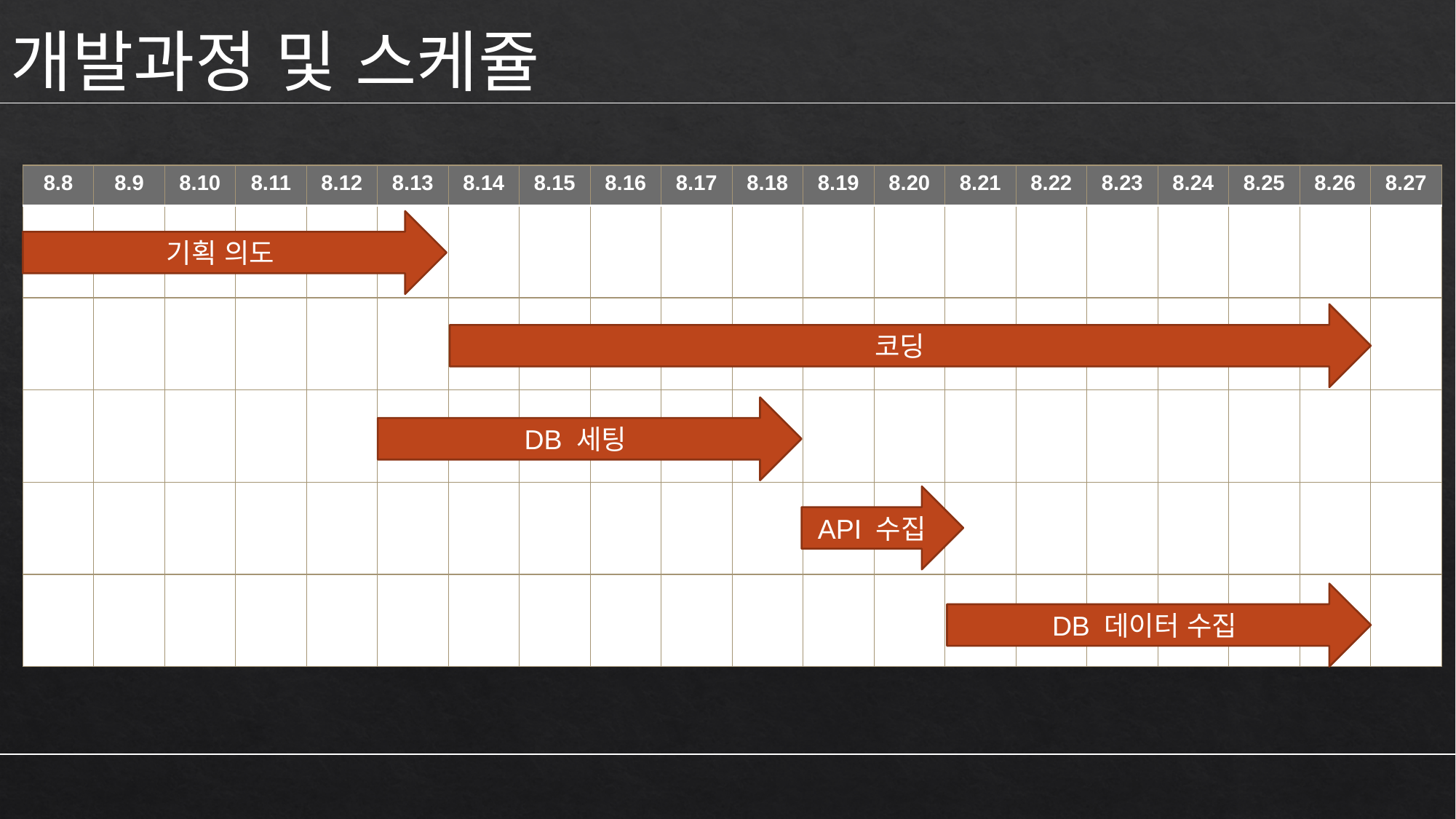

개발과정 및 스케쥴

| 8.8 | 8.9 | 8.10 | 8.11 | 8.12 | 8.13 | 8.14 | 8.15 | 8.16 | 8.17 | 8.18 | 8.19 | 8.20 | 8.21 | 8.22 | 8.23 | 8.24 | 8.25 | 8.26 | 8.27 |
| --- | --- | --- | --- | --- | --- | --- | --- | --- | --- | --- | --- | --- | --- | --- | --- | --- | --- | --- | --- |
|  |  |  |  |  |  |  |  |  |  |  |  |  |  |  |  |  |  |  |  |
|  |  |  |  |  |  |  |  |  |  |  |  |  |  |  |  |  |  |  |  |
|  |  |  |  |  |  |  |  |  |  |  |  |  |  |  |  |  |  |  |  |
|  |  |  |  |  |  |  |  |  |  |  |  |  |  |  |  |  |  |  |  |
|  |  |  |  |  |  |  |  |  |  |  |  |  |  |  |  |  |  |  |  |
기획 의도
코딩
DB 세팅
API 수집
DB 데이터 수집